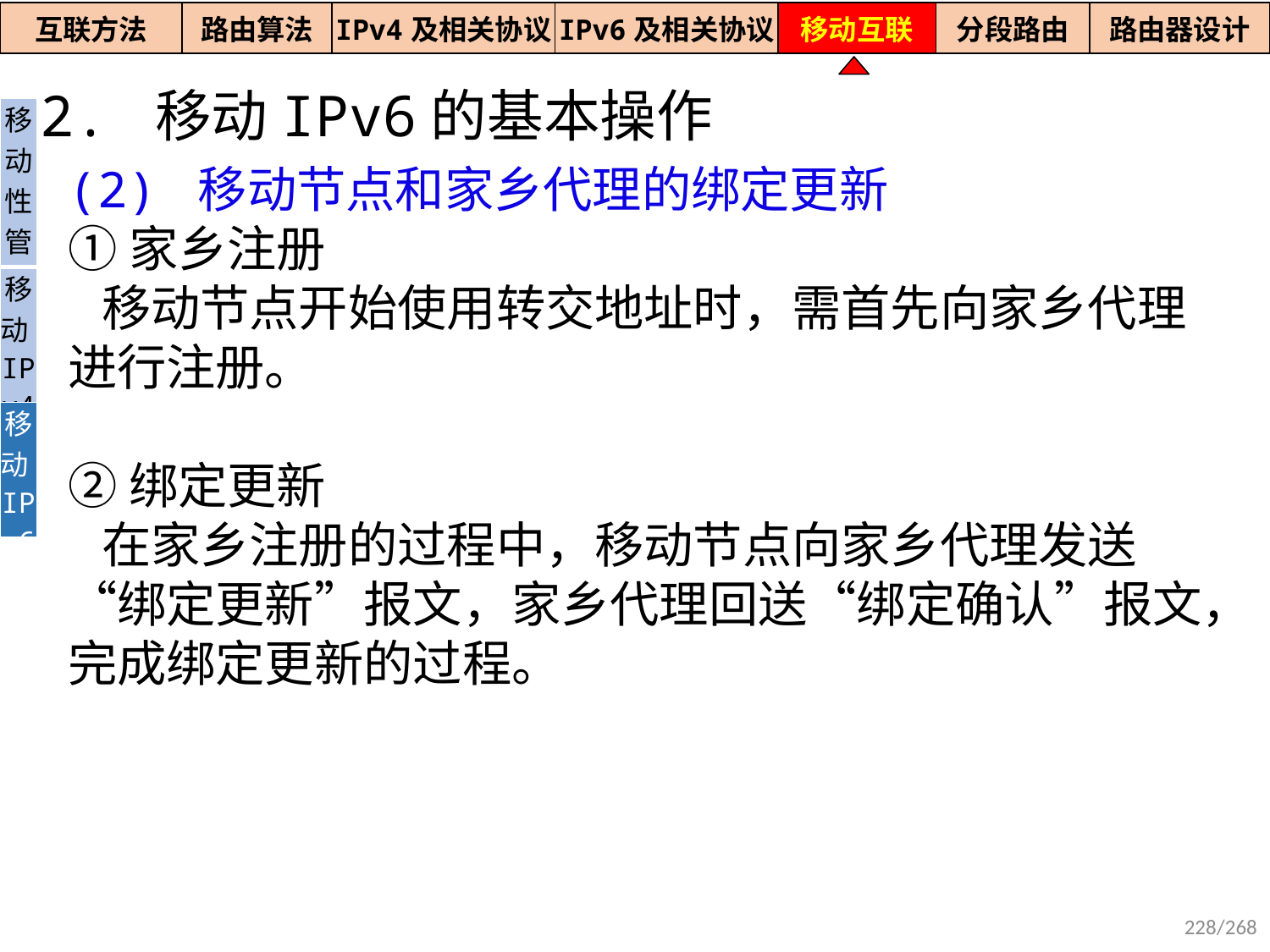

| 互联方法 | 路由算法 | IPv4及相关协议 | IPv6及相关协议 | 移动互联 | 分段路由 | 路由器设计 |
| --- | --- | --- | --- | --- | --- | --- |

2. 移动IPv6的基本操作
| 移动性管理 |
| --- |
| 移动IPv4 |
| 移动IPv6 |
(2) 移动节点和家乡代理的绑定更新
①家乡注册
  移动节点开始使用转交地址时，需首先向家乡代理进行注册。

②绑定更新
  在家乡注册的过程中，移动节点向家乡代理发送“绑定更新”报文，家乡代理回送“绑定确认”报文，完成绑定更新的过程。
228/268